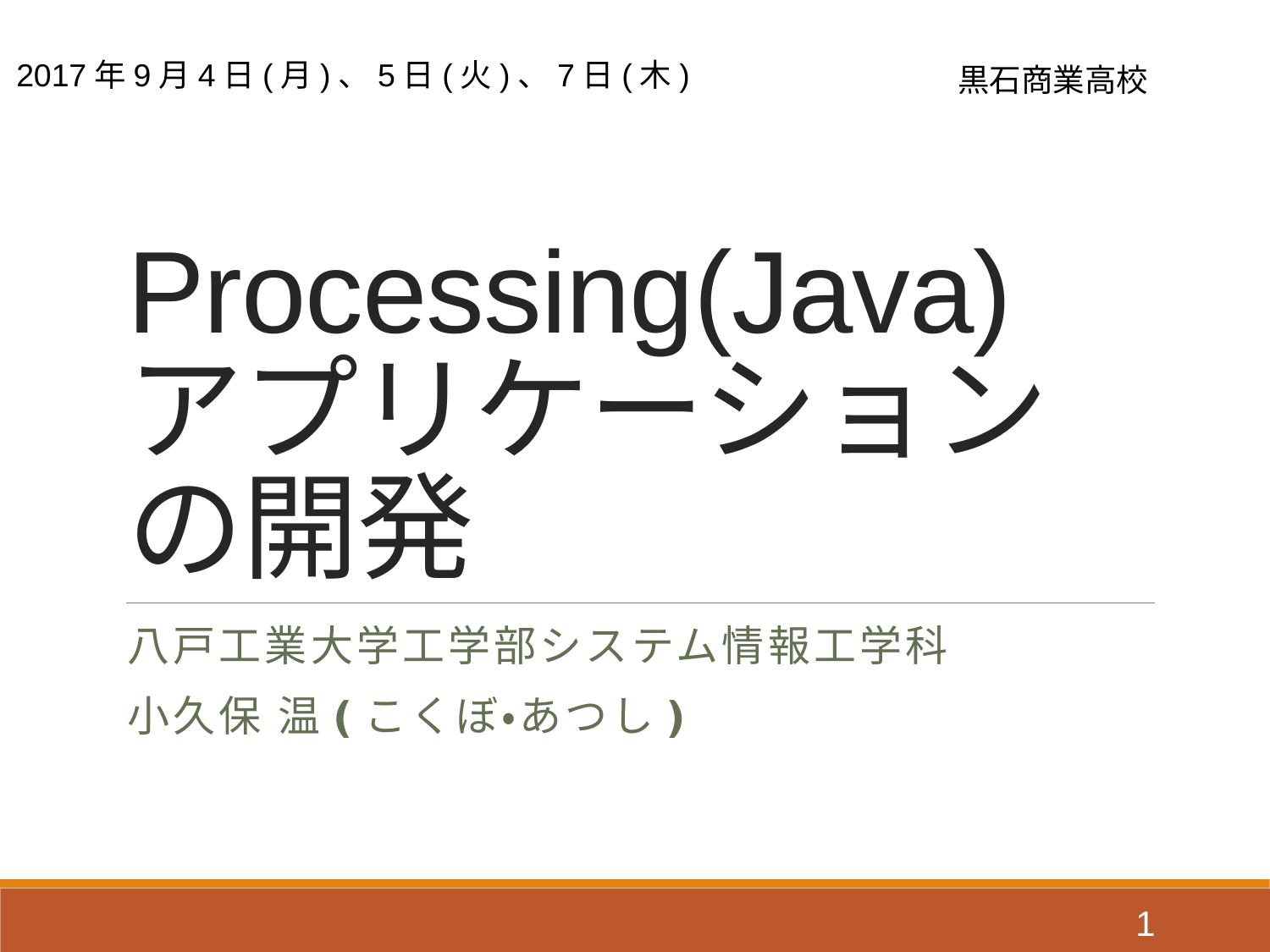

2017年9月4日(月)、5日(火)、7日(木)
黒石商業高校
# Processing(Java)アプリケーションの開発
八戸工業大学工学部システム情報工学科
小久保 温(こくぼ・あつし)
1